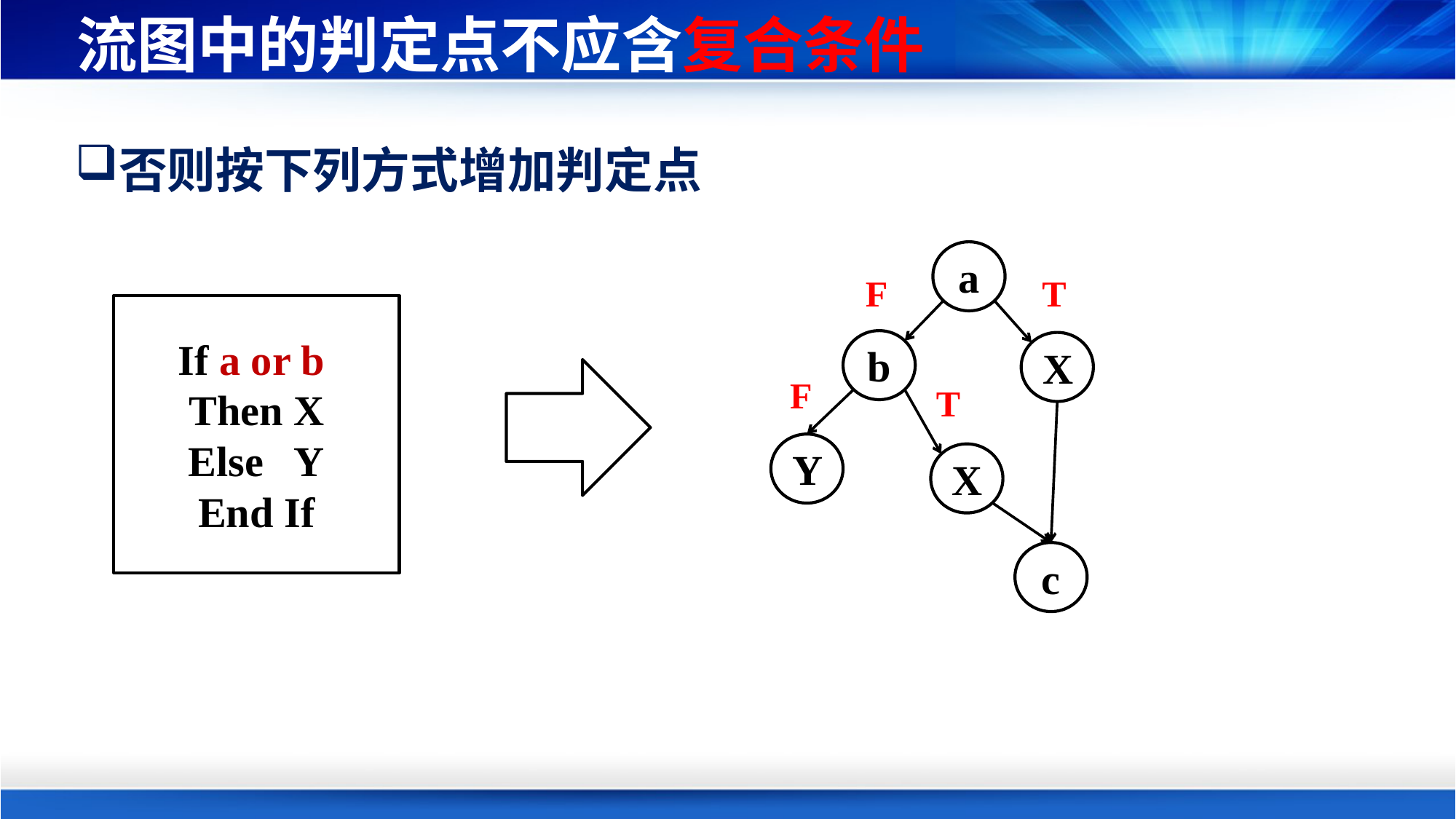

# 流图中的判定点不应含复合条件
否则按下列方式增加判定点
a
b
X
Y
X
c
T
F
If a or b
Then X
Else   Y
End If

F
T